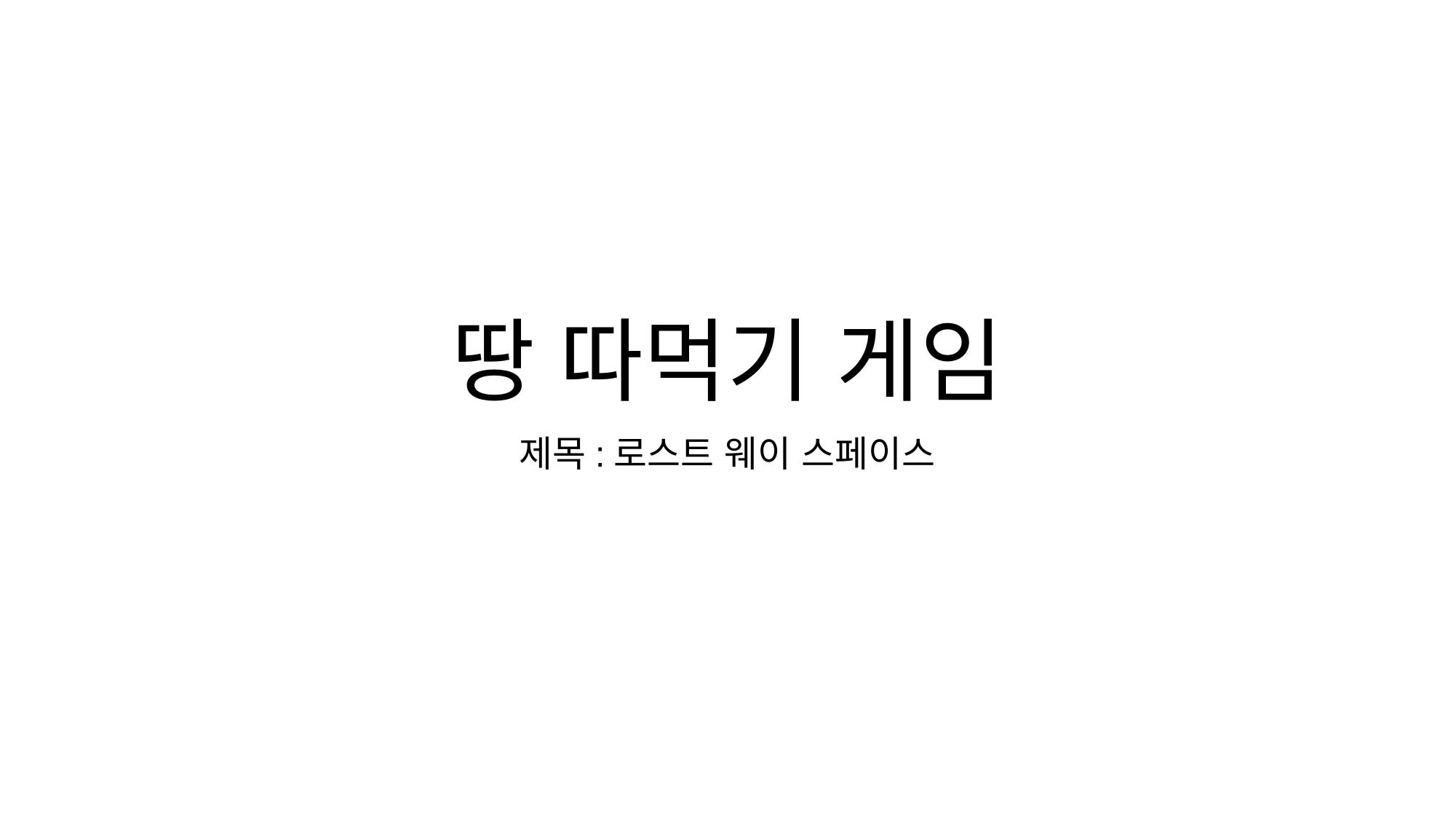

# 땅 따먹기 게임
제목:로스트 웨이 스페이스